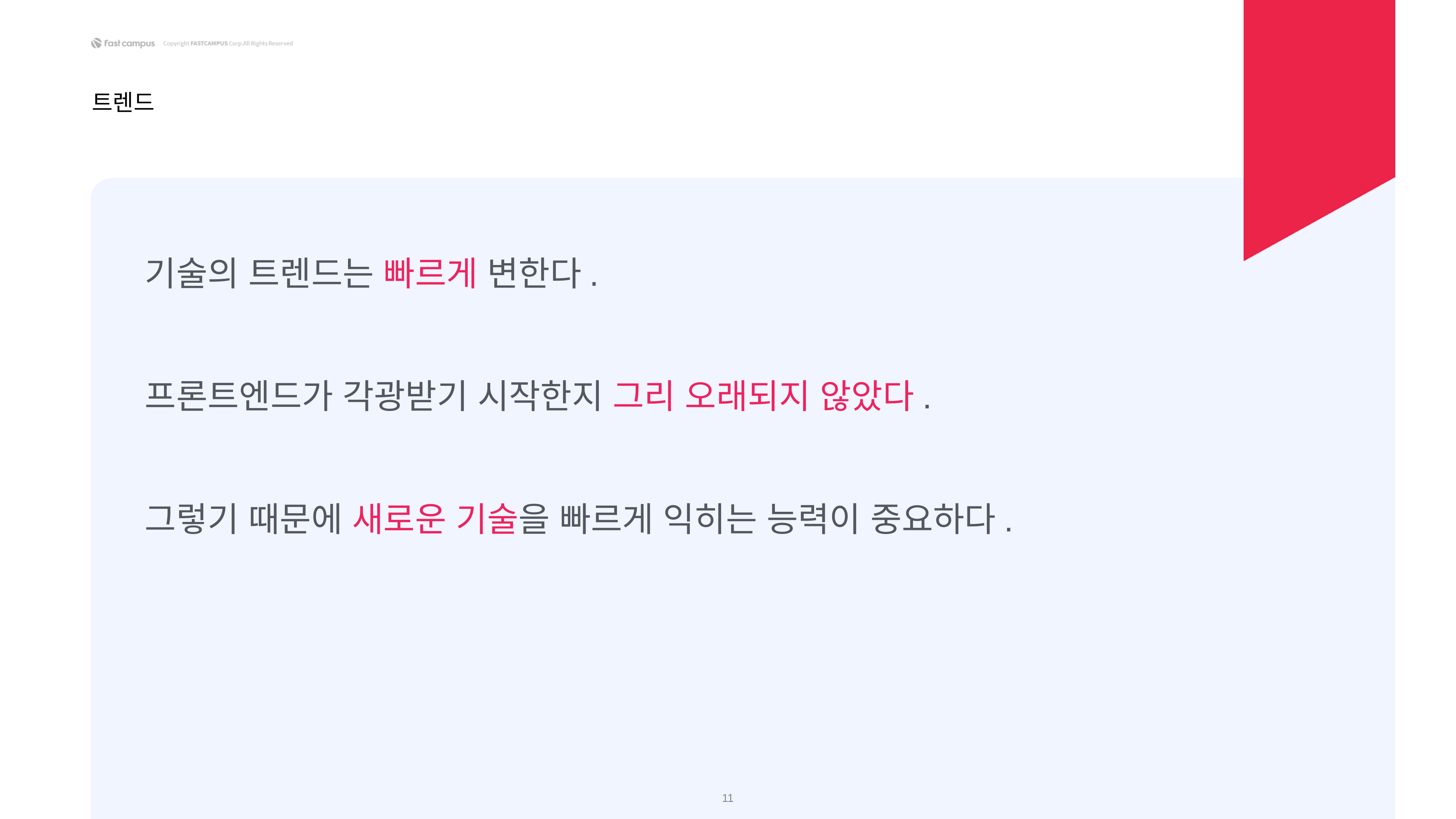

트렌드
기술의 트렌드는 빠르게 변한다.

프론트엔드가 각광받기 시작한지 그리 오래되지 않았다.

그렇기 때문에 새로운 기술을 빠르게 익히는 능력이 중요하다.

11